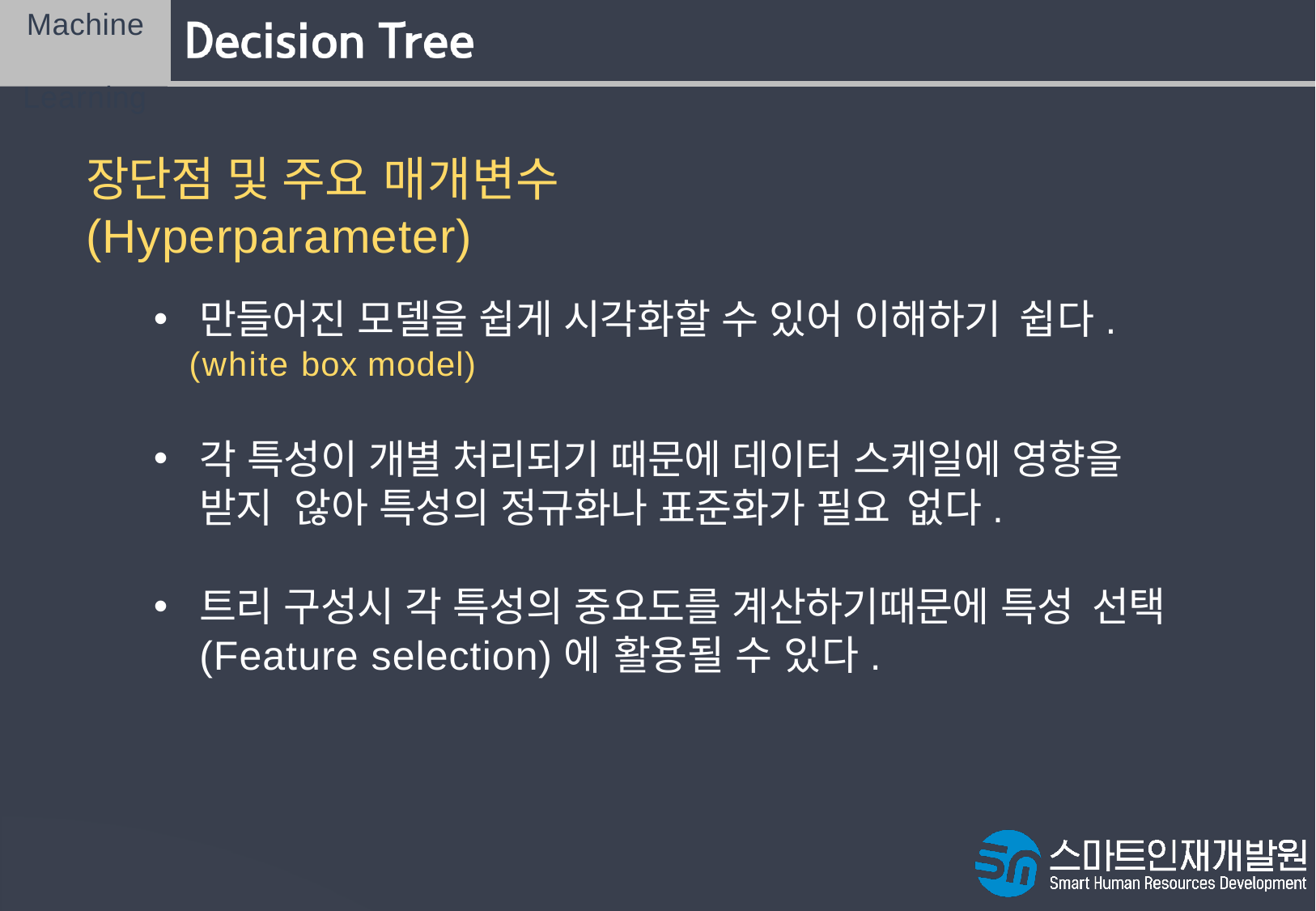

Machine  Learning

# 장단점 및 주요 매개변수(Hyperparameter)
만들어진 모델을 쉽게 시각화할 수 있어 이해하기 쉽다.
(white box model)

각 특성이 개별 처리되기 때문에 데이터 스케일에 영향을 받지  않아 특성의 정규화나 표준화가 필요 없다.

트리 구성시 각 특성의 중요도를 계산하기때문에 특성 선택
(Feature selection)에 활용될 수 있다.